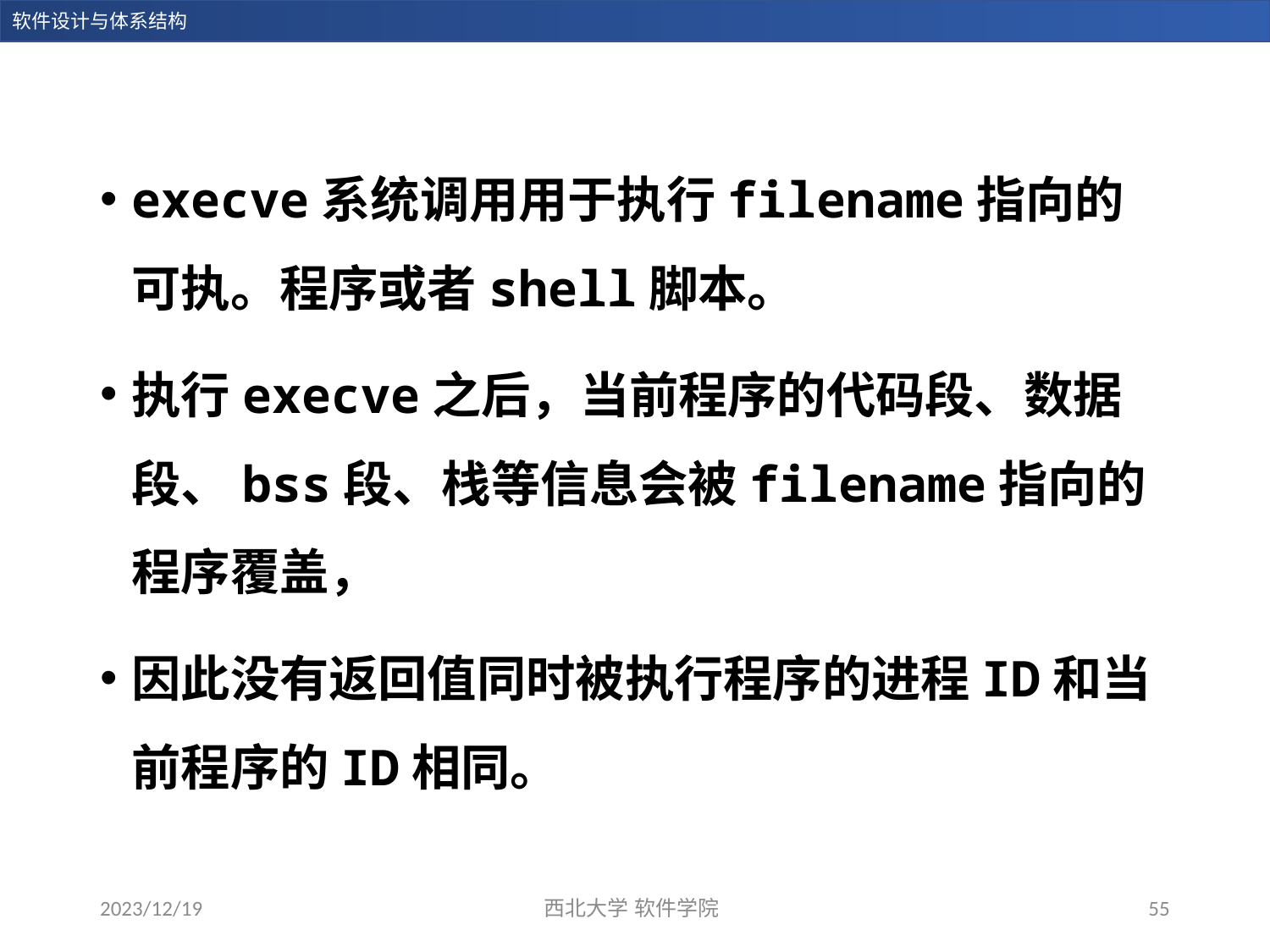

execve系统调用用于执行filename指向的可执。程序或者shell脚本。
执行execve之后，当前程序的代码段、数据段、bss段、栈等信息会被filename指向的程序覆盖，
因此没有返回值同时被执行程序的进程ID和当前程序的ID相同。
2023/12/19
西北大学 软件学院
55